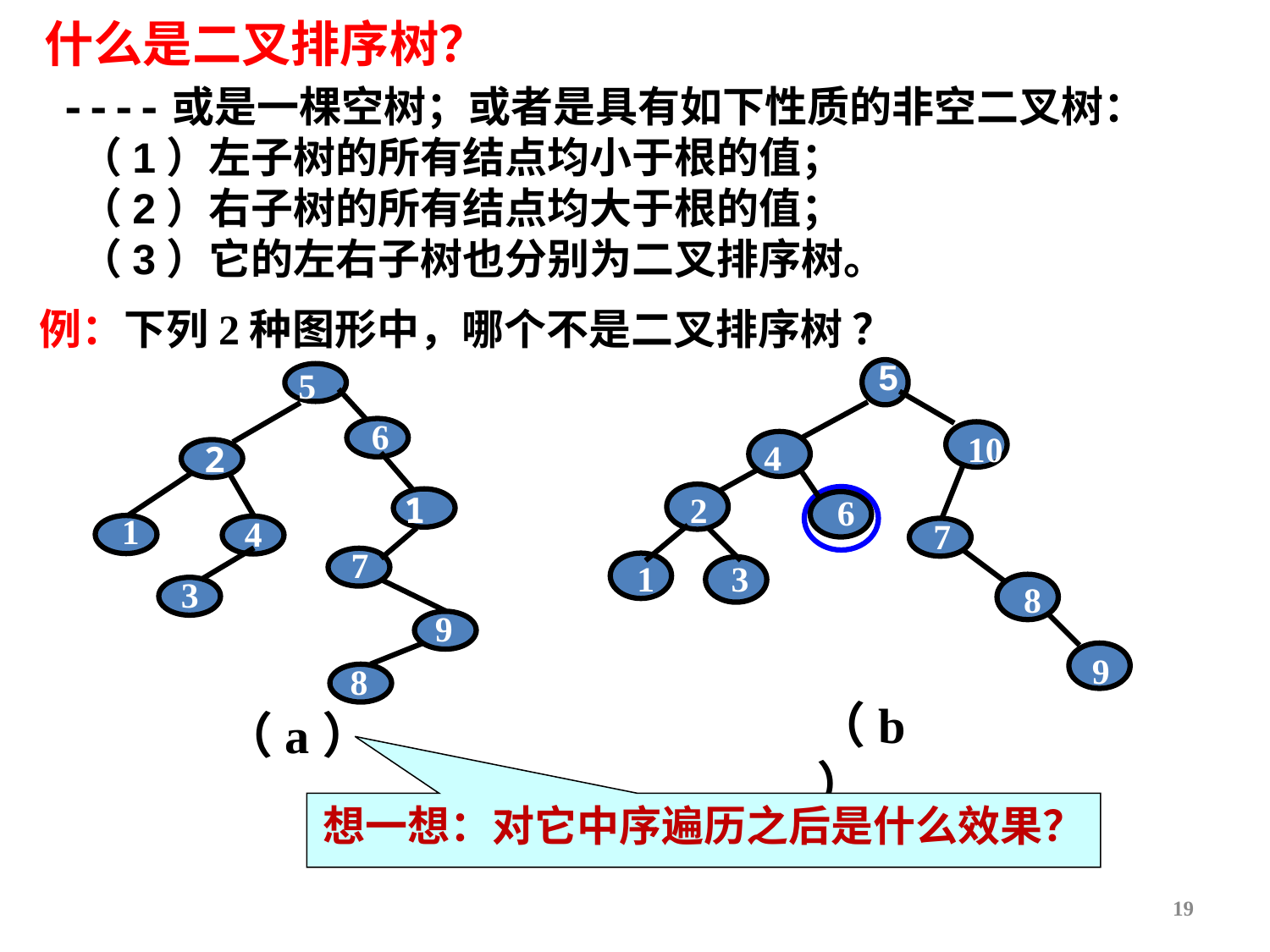

# 什么是二叉排序树？
----或是一棵空树；或者是具有如下性质的非空二叉树：
 （1）左子树的所有结点均小于根的值；
 （2）右子树的所有结点均大于根的值；
 （3）它的左右子树也分别为二叉排序树。
例：下列2种图形中，哪个不是二叉排序树 ？
5

10

4

2

6

7

1
3

8

9
5

6

2

10

1
4

7

3

9

8

（b）
（a）
想一想：对它中序遍历之后是什么效果？
19